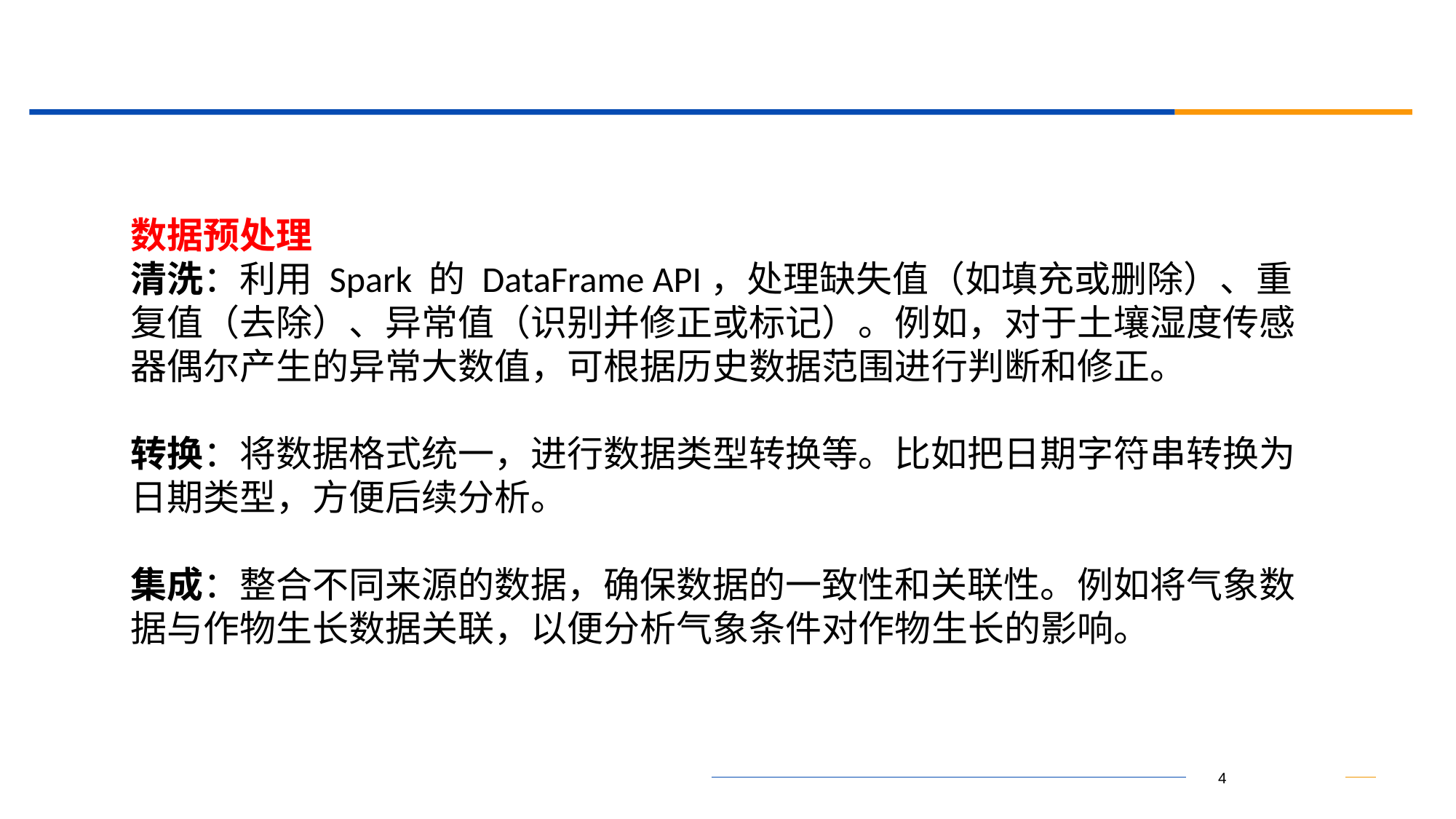

数据预处理
清洗：利用 Spark 的 DataFrame API，处理缺失值（如填充或删除）、重复值（去除）、异常值（识别并修正或标记）。例如，对于土壤湿度传感器偶尔产生的异常大数值，可根据历史数据范围进行判断和修正。

转换：将数据格式统一，进行数据类型转换等。比如把日期字符串转换为日期类型，方便后续分析。

集成：整合不同来源的数据，确保数据的一致性和关联性。例如将气象数据与作物生长数据关联，以便分析气象条件对作物生长的影响。